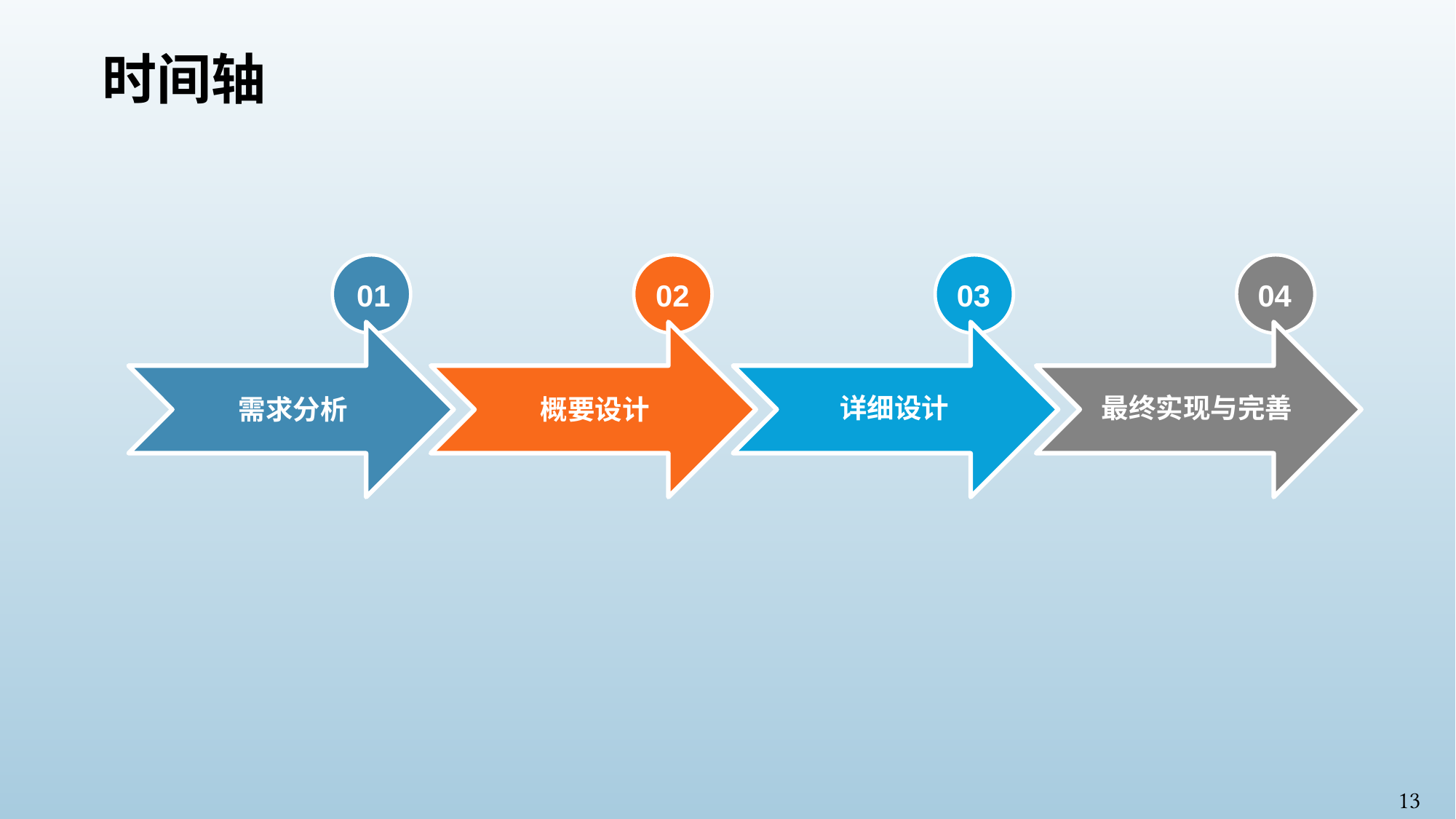

# 时间轴

01
02
03
04

最终实现与完善
详细设计
需求分析
概要设计
13